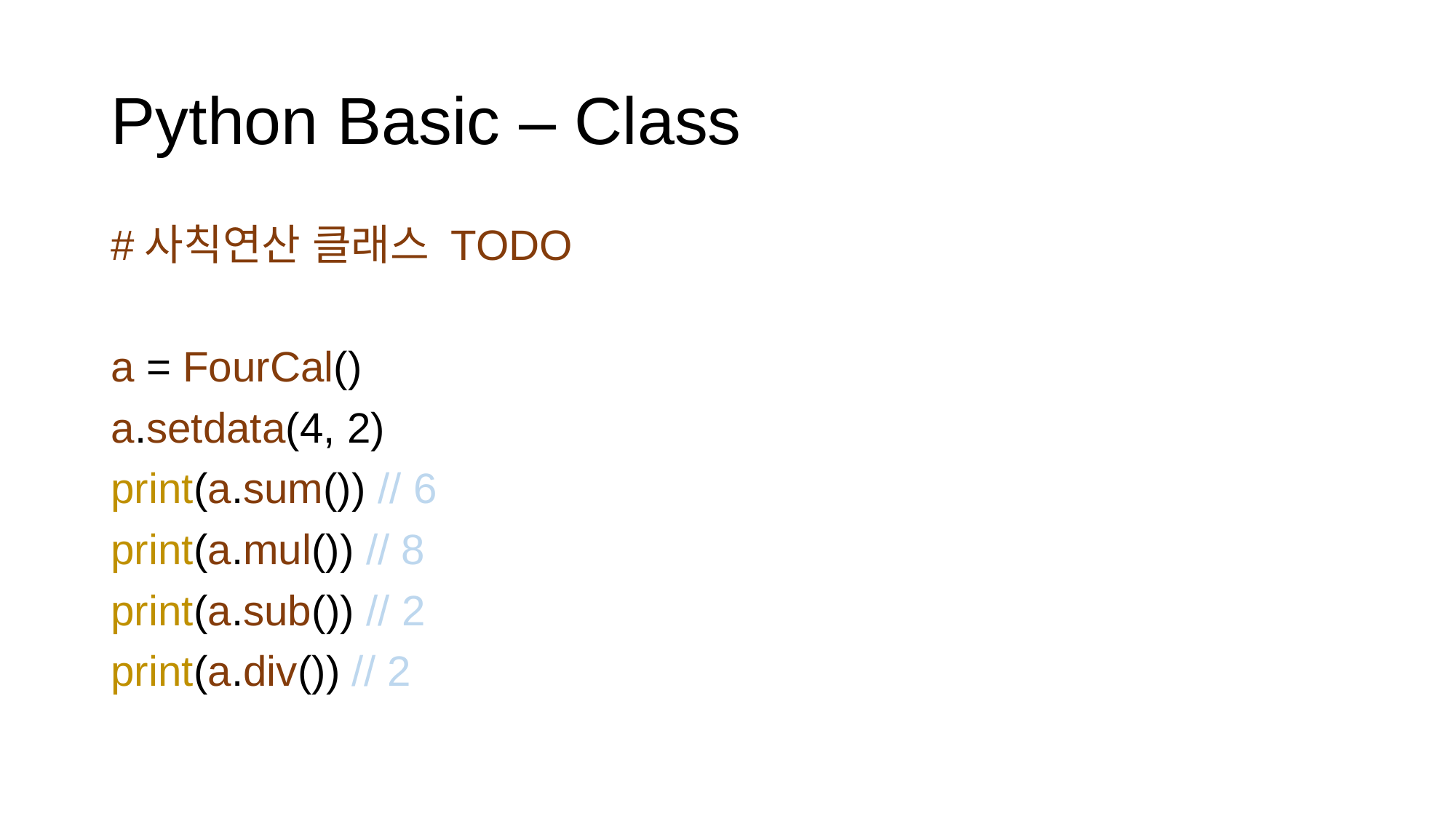

# Python Basic – Class
#사칙연산 클래스 TODO

a = FourCal()
a.setdata(4, 2)
print(a.sum()) // 6
print(a.mul()) // 8
print(a.sub()) // 2
print(a.div()) // 2